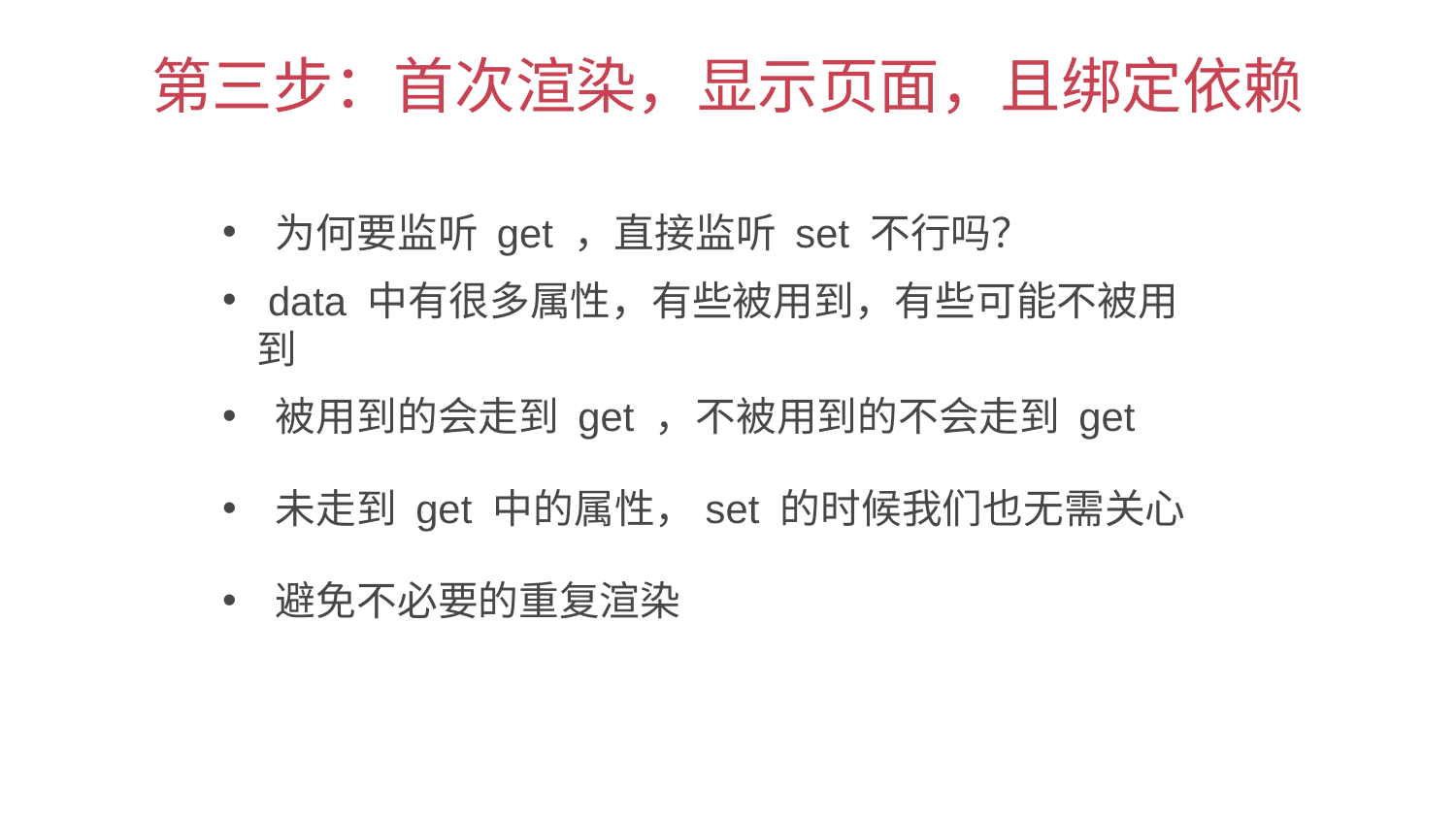

第三步：首次渲染，显示页面，且绑定依赖
 为何要监听 get ，直接监听 set 不行吗？
 data 中有很多属性，有些被用到，有些可能不被用到
 被用到的会走到 get ，不被用到的不会走到 get
 未走到 get 中的属性，set 的时候我们也无需关心
 避免不必要的重复渲染